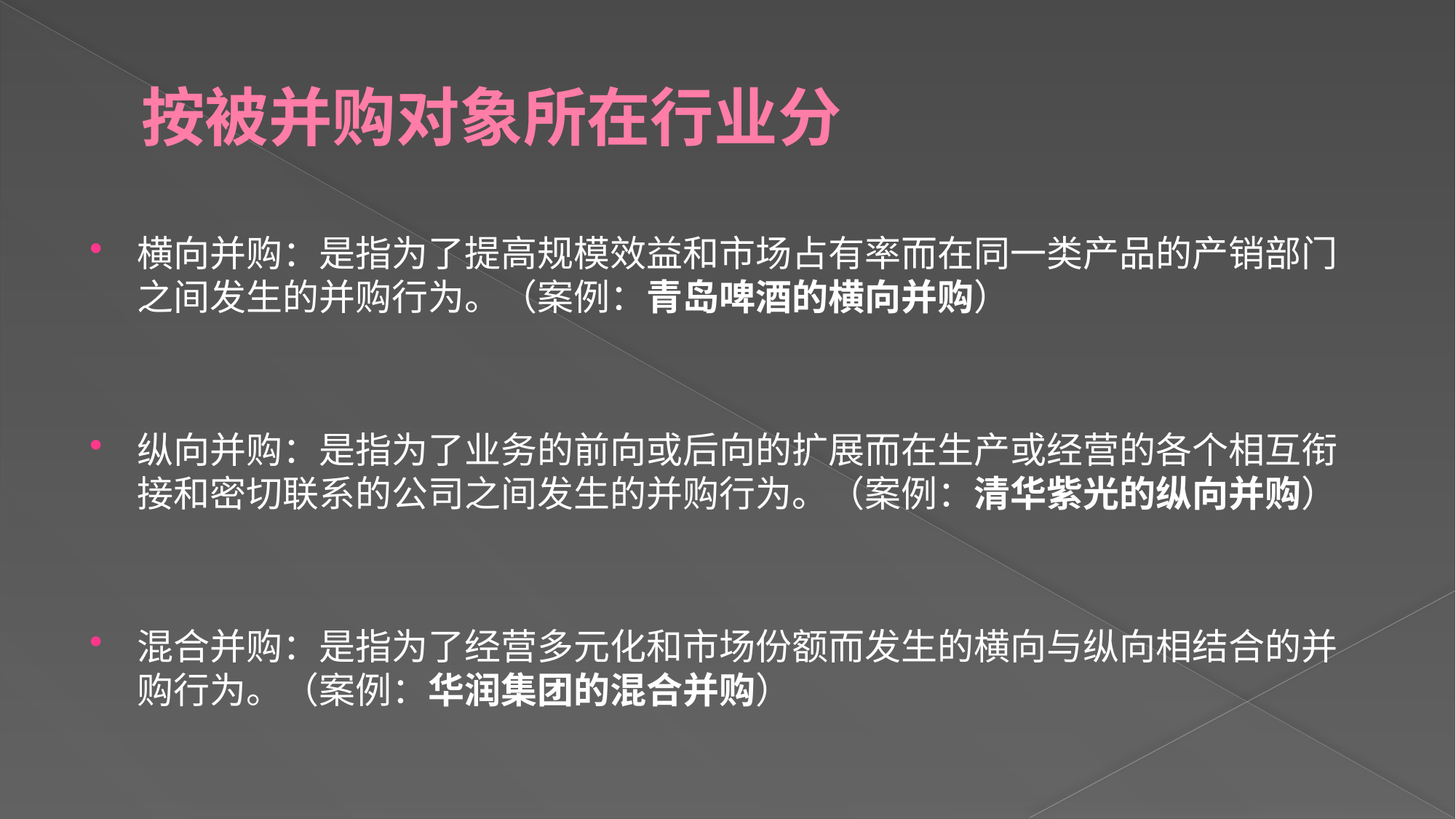

# 按被并购对象所在行业分
横向并购：是指为了提高规模效益和市场占有率而在同一类产品的产销部门之间发生的并购行为。（案例：青岛啤酒的横向并购）

纵向并购：是指为了业务的前向或后向的扩展而在生产或经营的各个相互衔接和密切联系的公司之间发生的并购行为。（案例：清华紫光的纵向并购）

混合并购：是指为了经营多元化和市场份额而发生的横向与纵向相结合的并购行为。（案例：华润集团的混合并购）